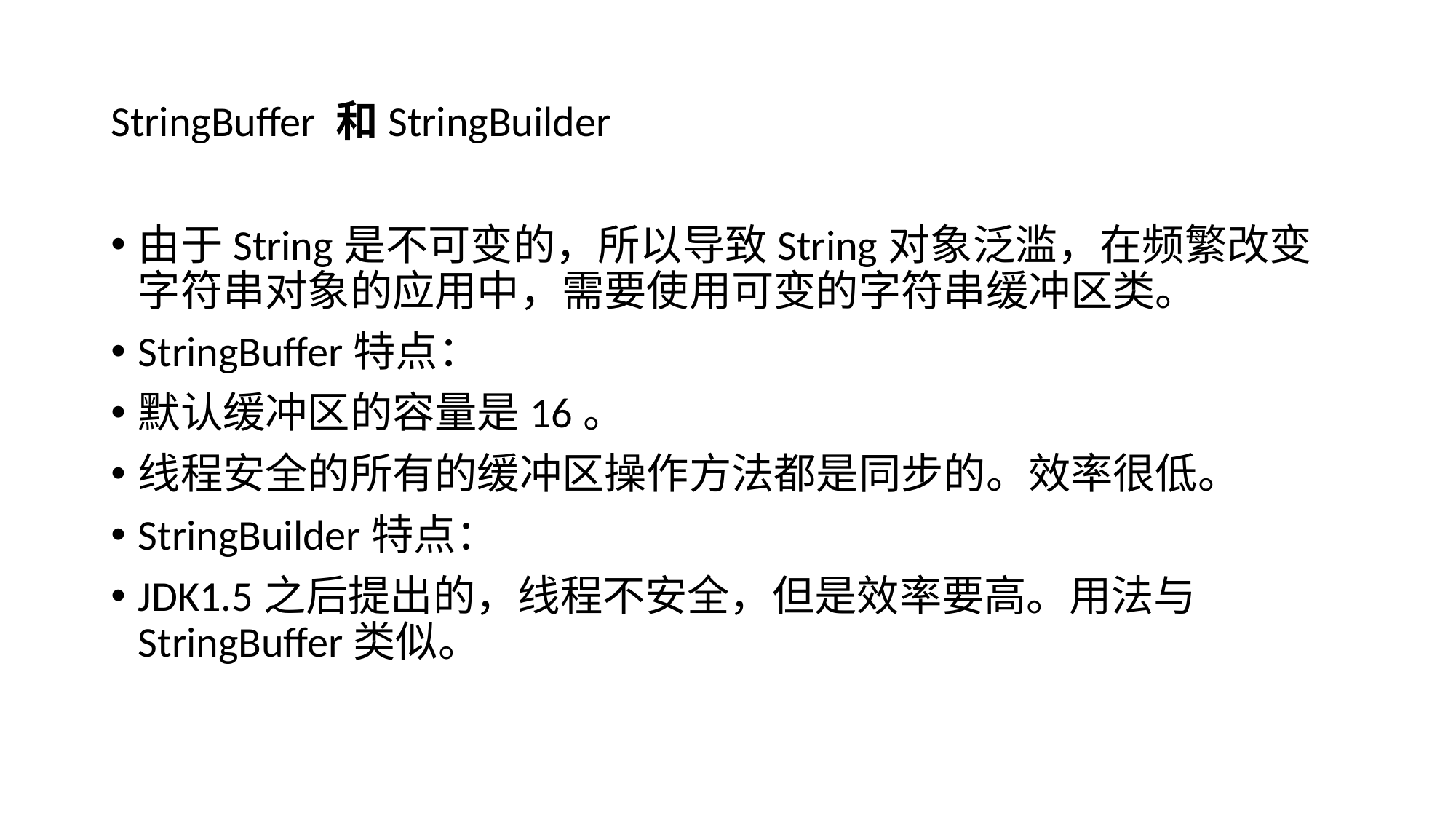

# StringBuffer 和StringBuilder
由于String是不可变的，所以导致String对象泛滥，在频繁改变字符串对象的应用中，需要使用可变的字符串缓冲区类。
StringBuffer特点：
默认缓冲区的容量是16。
线程安全的所有的缓冲区操作方法都是同步的。效率很低。
StringBuilder特点：
JDK1.5之后提出的，线程不安全，但是效率要高。用法与StringBuffer类似。